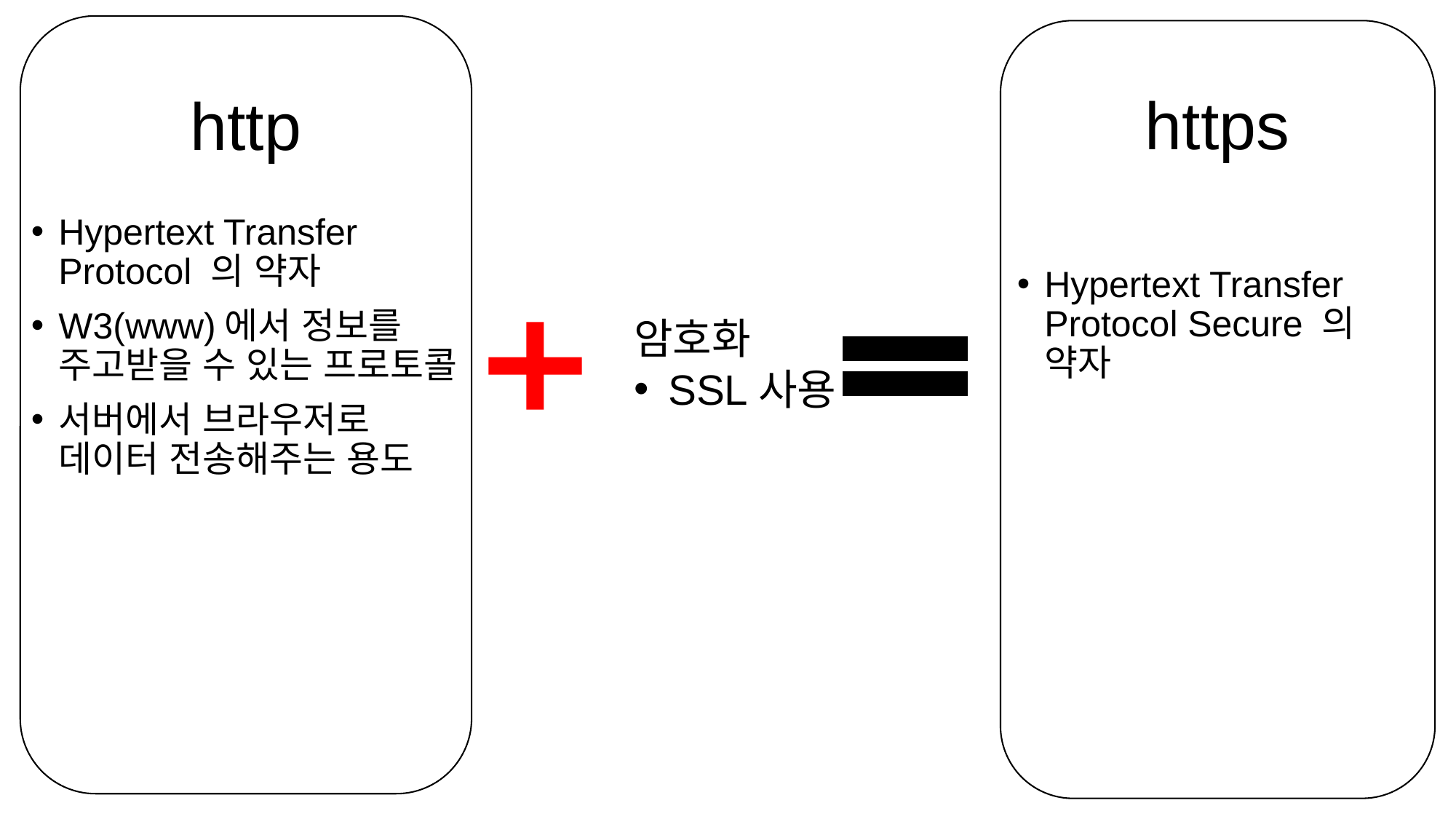

https
Hypertext Transfer Protocol Secure 의 약자
# http
Hypertext Transfer Protocol 의 약자
W3(www)에서 정보를 주고받을 수 있는 프로토콜
서버에서 브라우저로 데이터 전송해주는 용도

암호화
SSL사용